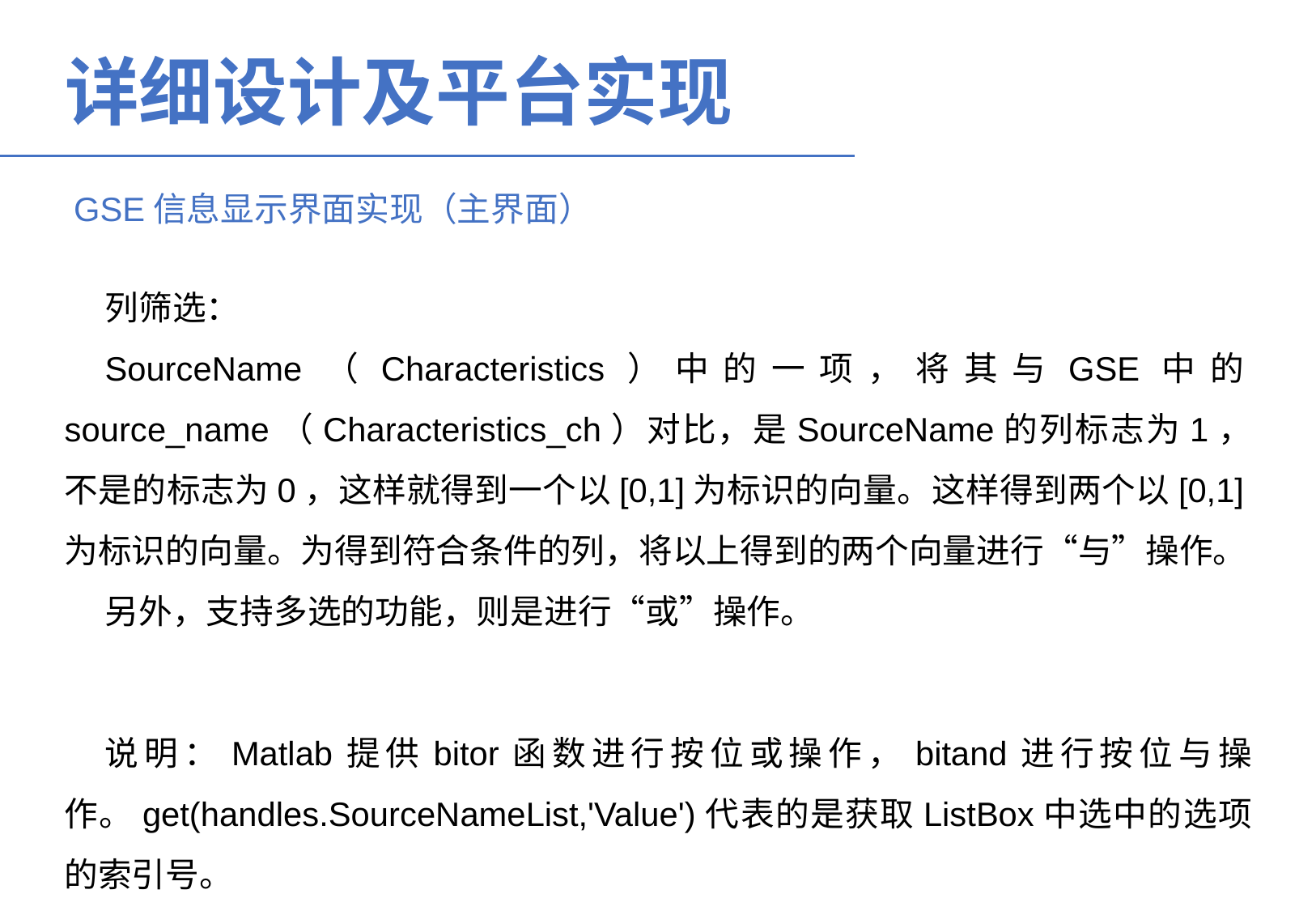

详细设计及平台实现
 GSE信息显示界面实现（主界面）
列筛选：
SourceName（Characteristics）中的一项，将其与GSE中的source_name（Characteristics_ch）对比，是SourceName的列标志为1，不是的标志为0，这样就得到一个以[0,1]为标识的向量。这样得到两个以[0,1]为标识的向量。为得到符合条件的列，将以上得到的两个向量进行“与”操作。
另外，支持多选的功能，则是进行“或”操作。
说明：Matlab提供bitor函数进行按位或操作，bitand进行按位与操作。get(handles.SourceNameList,'Value')代表的是获取ListBox中选中的选项的索引号。